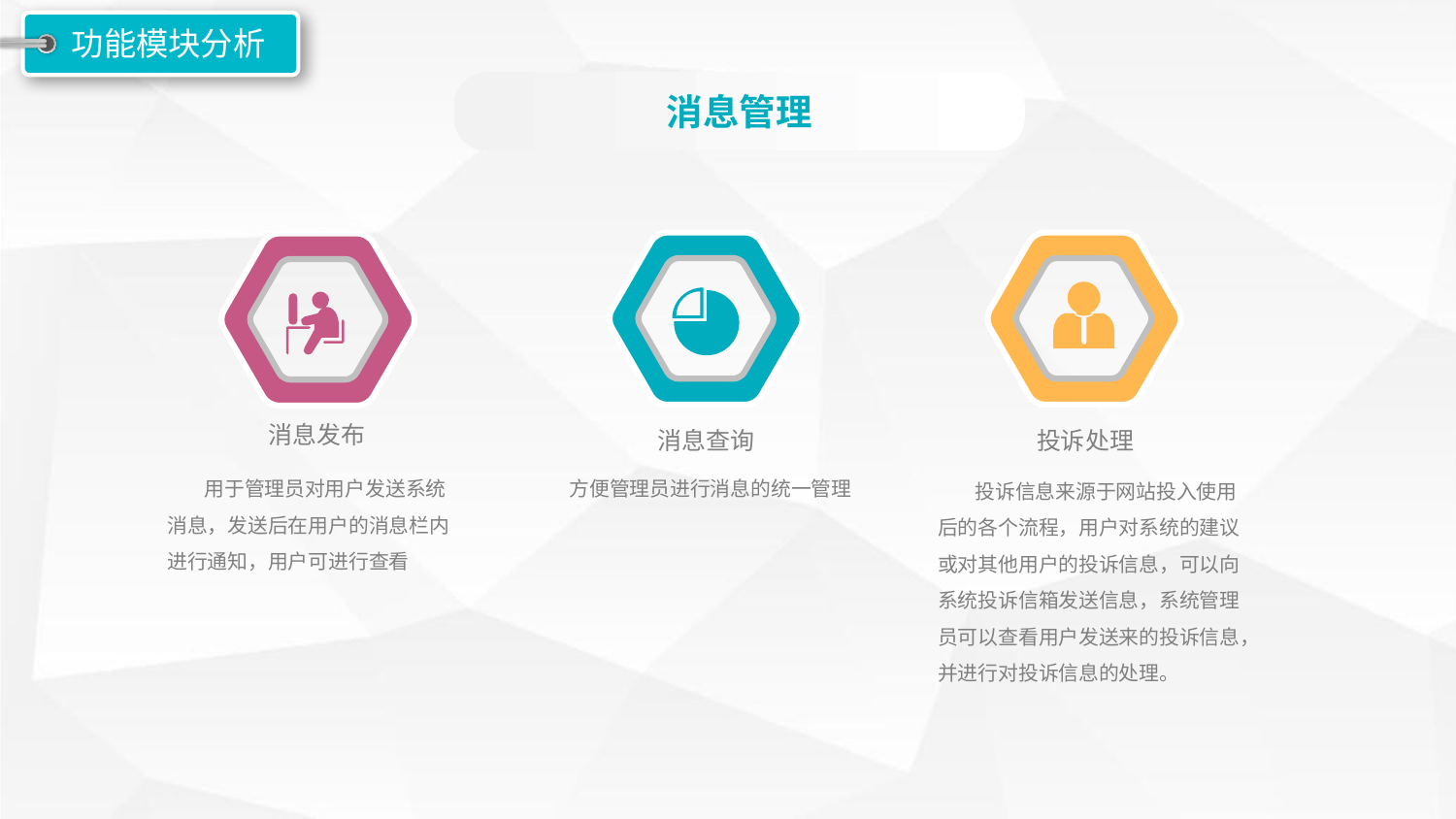

功能模块分析

消息管理

消息发布
投诉处理
消息查询
       用于管理员对用户发送系统消息，发送后在用户的消息栏内进行通知，用户可进行查看
方便管理员进行消息的统一管理
       投诉信息来源于网站投入使用后的各个流程，用户对系统的建议或对其他用户的投诉信息，可以向系统投诉信箱发送信息，系统管理员可以查看用户发送来的投诉信息，并进行对投诉信息的处理。